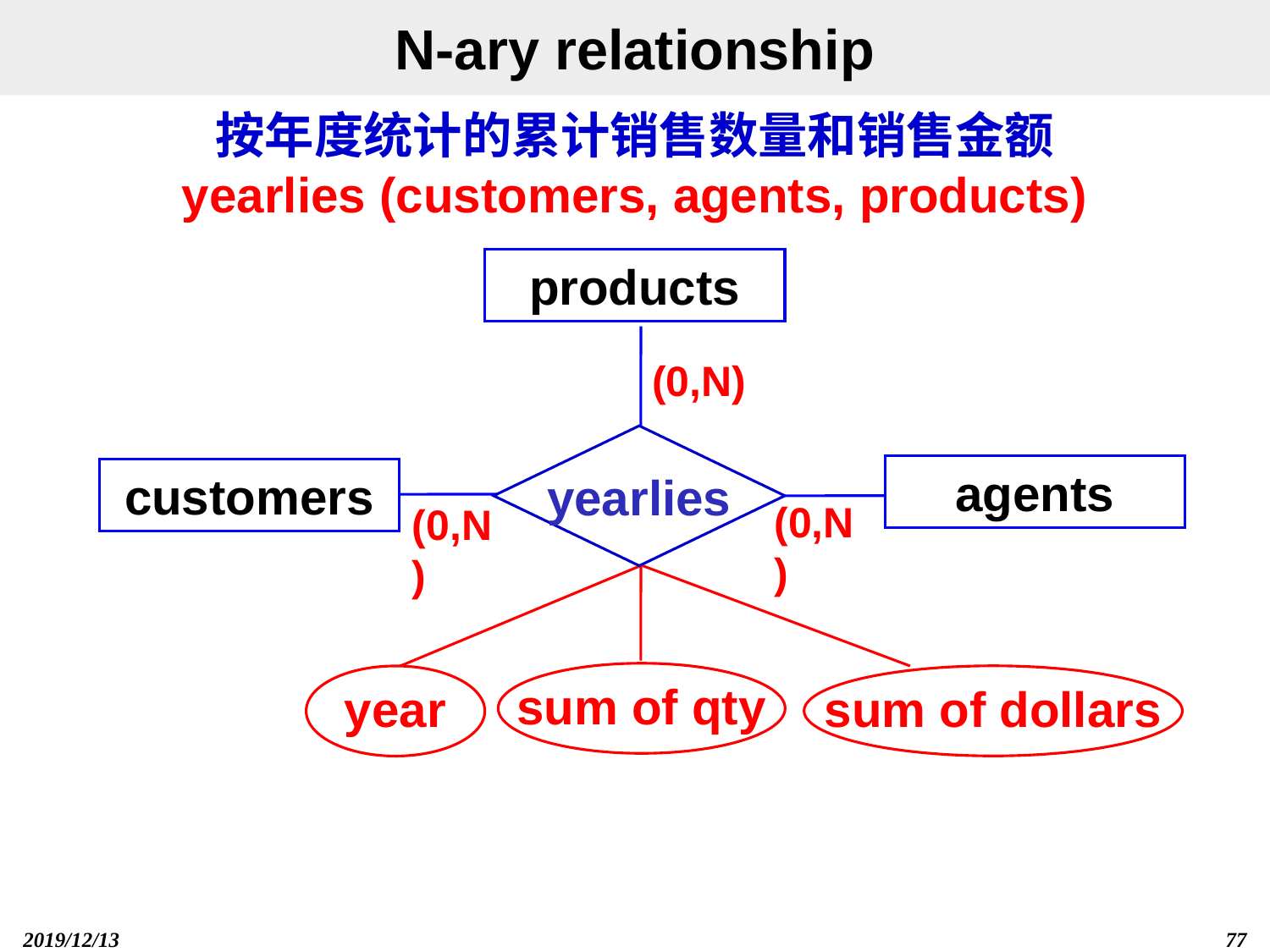

# N-ary relationship
按年度统计的累计销售数量和销售金额
yearlies (customers, agents, products)
products

yearlies
agents
customers

(0,N)
(0,N)
(0,N)

sum of qty
sum of dollars
year
2019/12/13

77